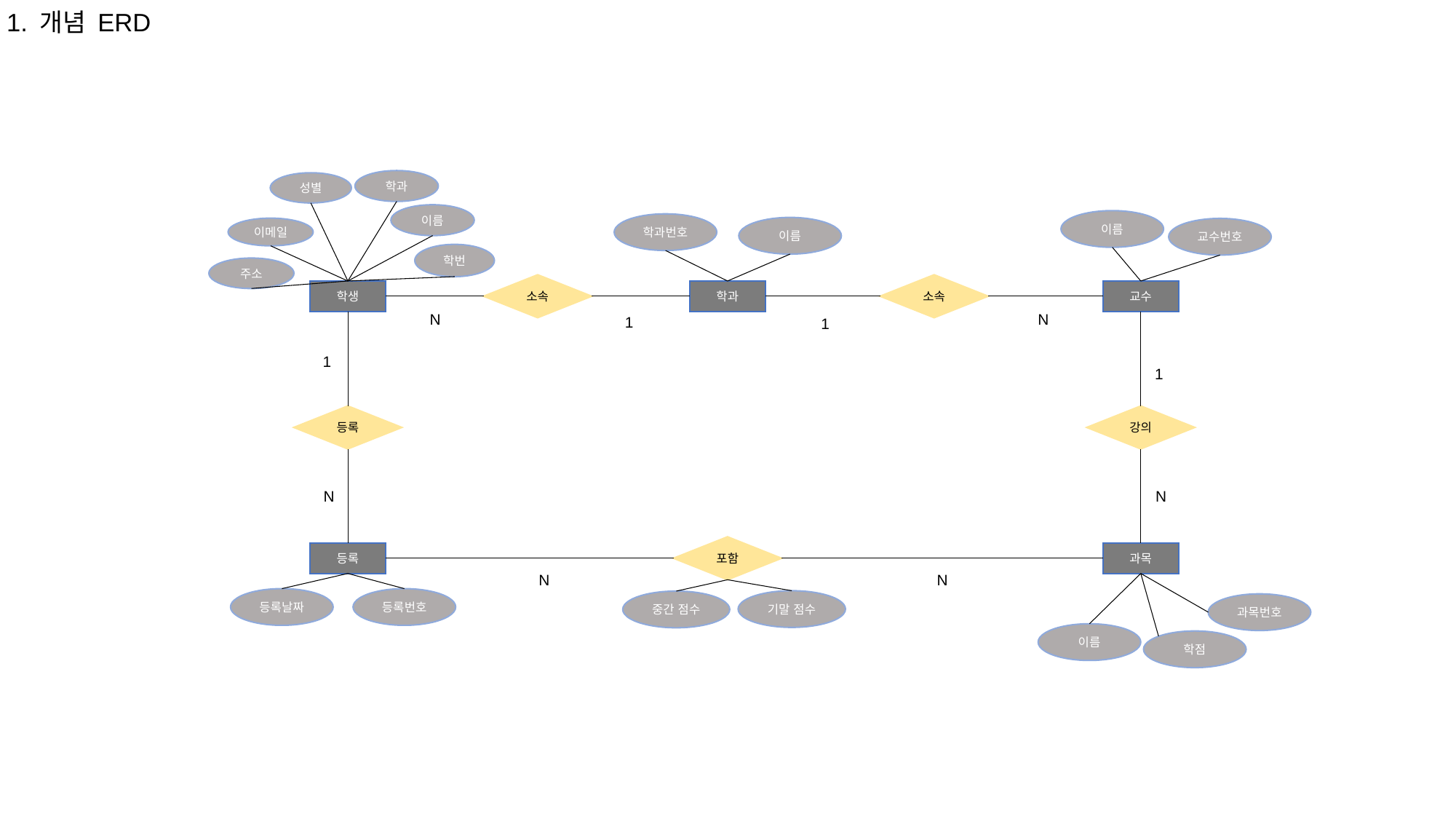

# 1. 개념 ERD
학과
성별
이름
이름
학과번호
이름
이메일
교수번호

학번

주소
소속
소속
학생
학과
교수
N
N
1
1
1
1
등록
강의
N
N
포함
등록
과목
N
N
등록날짜
등록번호
기말 점수
중간 점수
과목번호
이름
학점